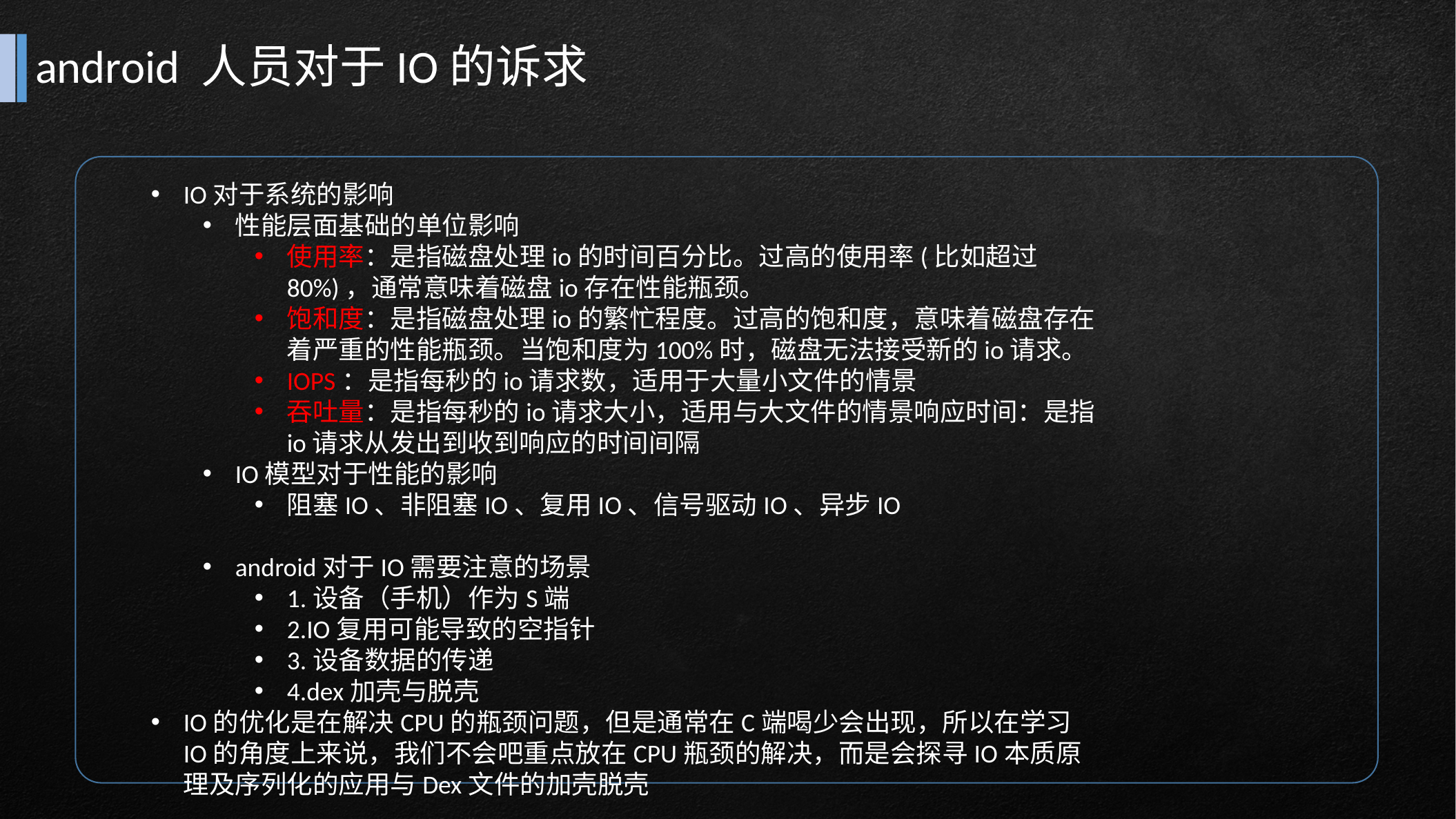

# android 人员对于IO的诉求

IO对于系统的影响
性能层面基础的单位影响
使用率：是指磁盘处理io的时间百分比。过高的使用率(比如超过80%)，通常意味着磁盘io存在性能瓶颈。
饱和度：是指磁盘处理io的繁忙程度。过高的饱和度，意味着磁盘存在着严重的性能瓶颈。当饱和度为100%时，磁盘无法接受新的io请求。
IOPS：是指每秒的io请求数，适用于大量小文件的情景
吞吐量：是指每秒的io请求大小，适用与大文件的情景响应时间：是指io请求从发出到收到响应的时间间隔
IO模型对于性能的影响
阻塞IO、非阻塞IO、复用IO、信号驱动IO、异步IO

android对于IO需要注意的场景
1.设备（手机）作为S端
2.IO复用可能导致的空指针
3.设备数据的传递
4.dex加壳与脱壳
IO的优化是在解决CPU的瓶颈问题，但是通常在C端喝少会出现，所以在学习IO的角度上来说，我们不会吧重点放在CPU瓶颈的解决，而是会探寻IO本质原理及序列化的应用与Dex文件的加壳脱壳